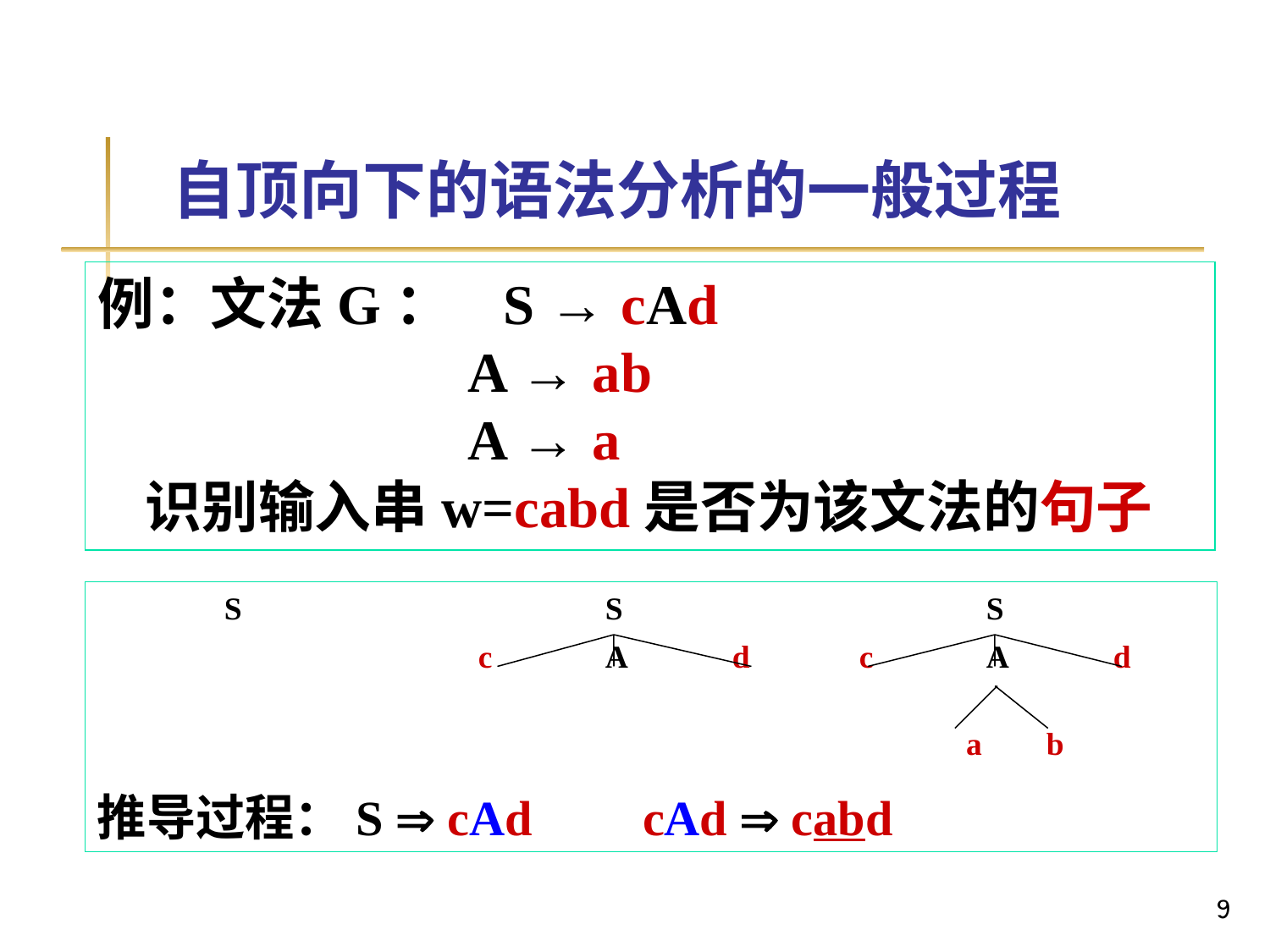

# 自顶向下的语法分析的一般过程
例：文法G：   S → cAd
                       A → ab
                       A → a
识别输入串w=cabd是否为该文法的句子
	S			S			S
			c	A	d	c	A	d
                                                                                                            a        b
推导过程：S ⇒ cAd         cAd ⇒ cabd

9